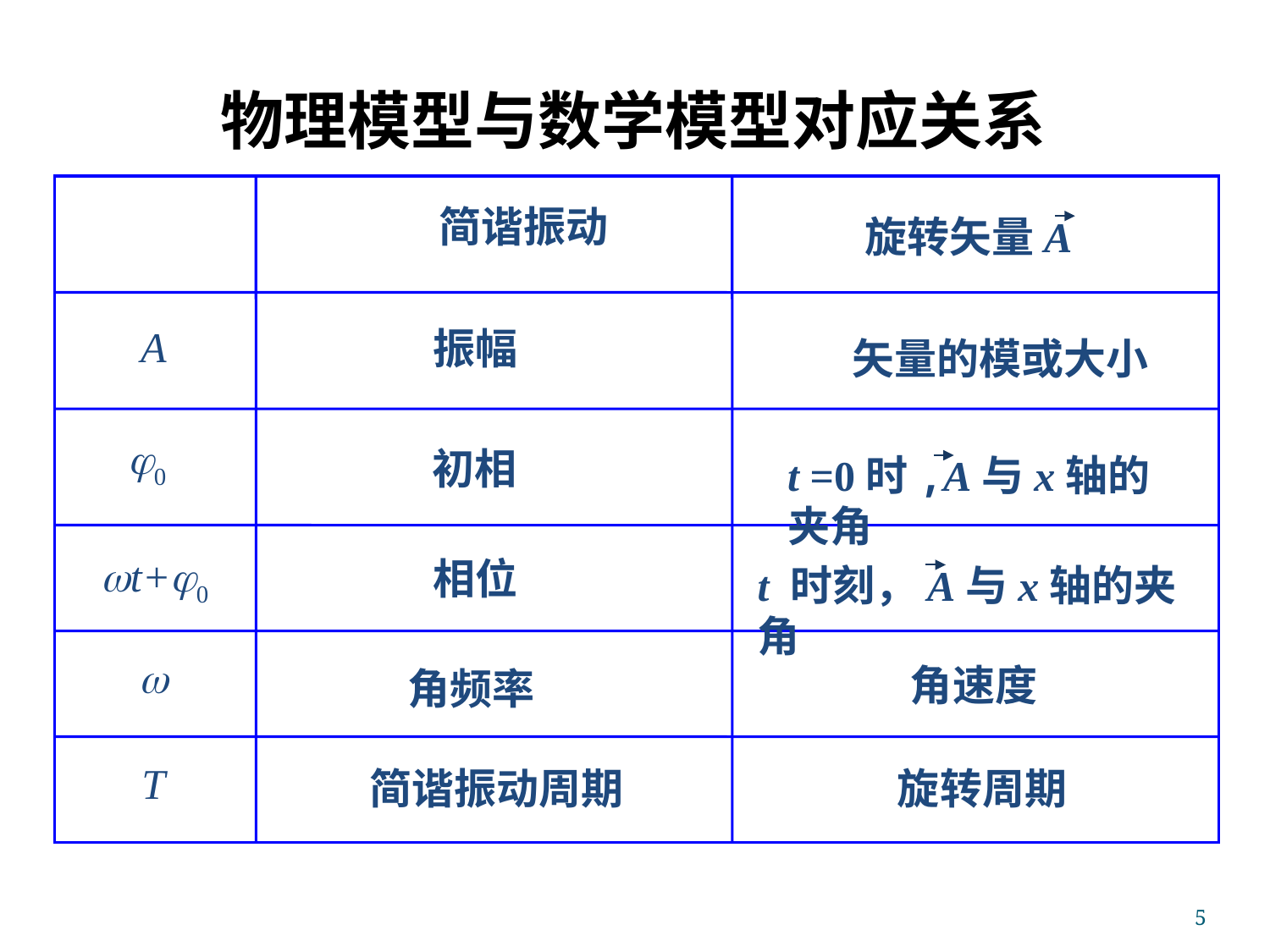

物理模型与数学模型对应关系

简谐振动
旋转矢量A
A
振幅
矢量的模或大小
ϕ0
初相
t =0时,A与x轴的夹角
ωt+ϕ0
相位
t 时刻，A与x轴的夹角
ω
角速度
角频率
T
简谐振动周期
旋转周期
5